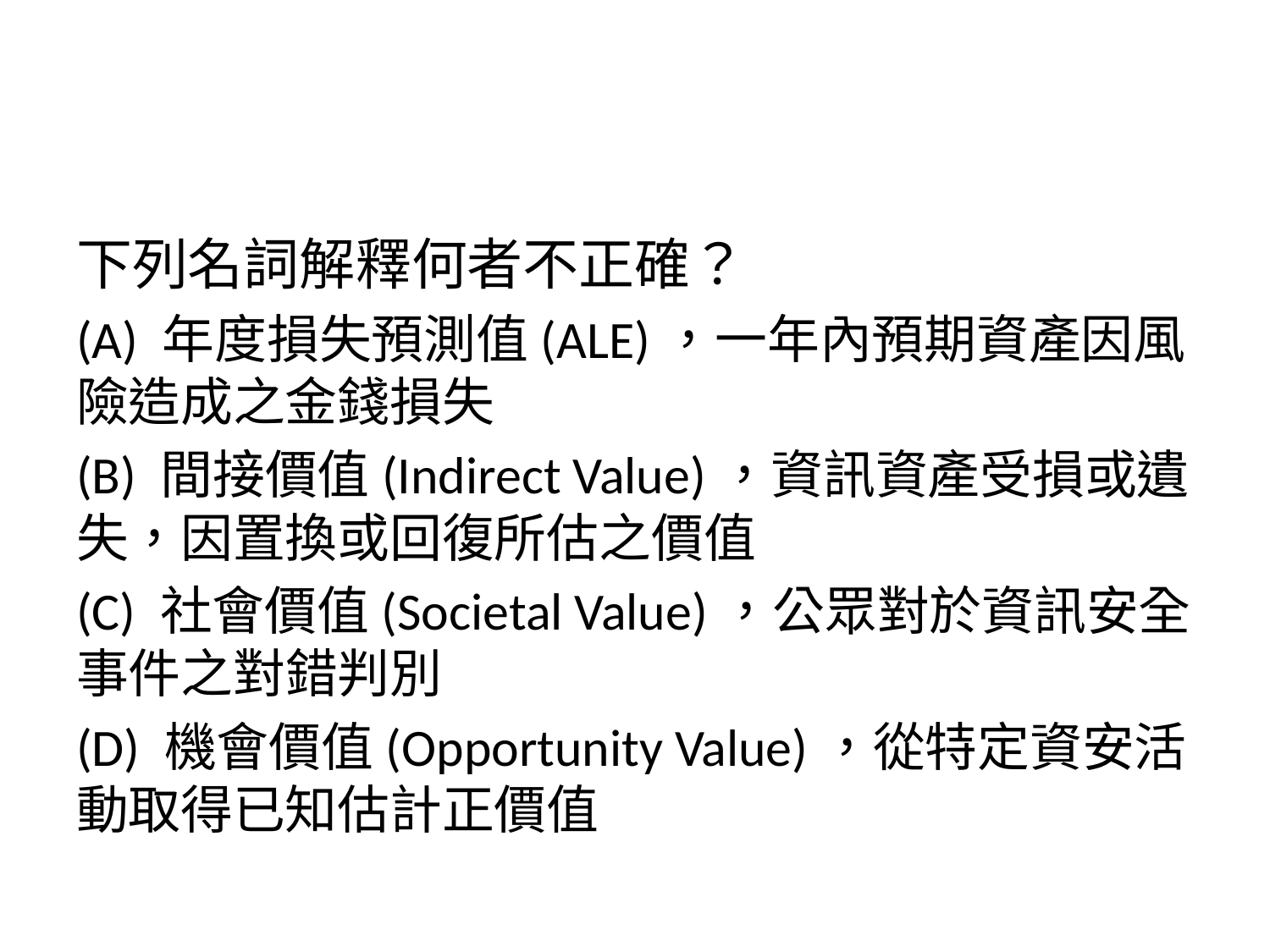

下列名詞解釋何者不正確？
(A) 年度損失預測值(ALE)，一年內預期資產因風險造成之金錢損失
(B) 間接價值(Indirect Value)，資訊資產受損或遺失，因置換或回復所估之價值
(C) 社會價值(Societal Value)，公眾對於資訊安全事件之對錯判別
(D) 機會價值(Opportunity Value)，從特定資安活動取得已知估計正價值